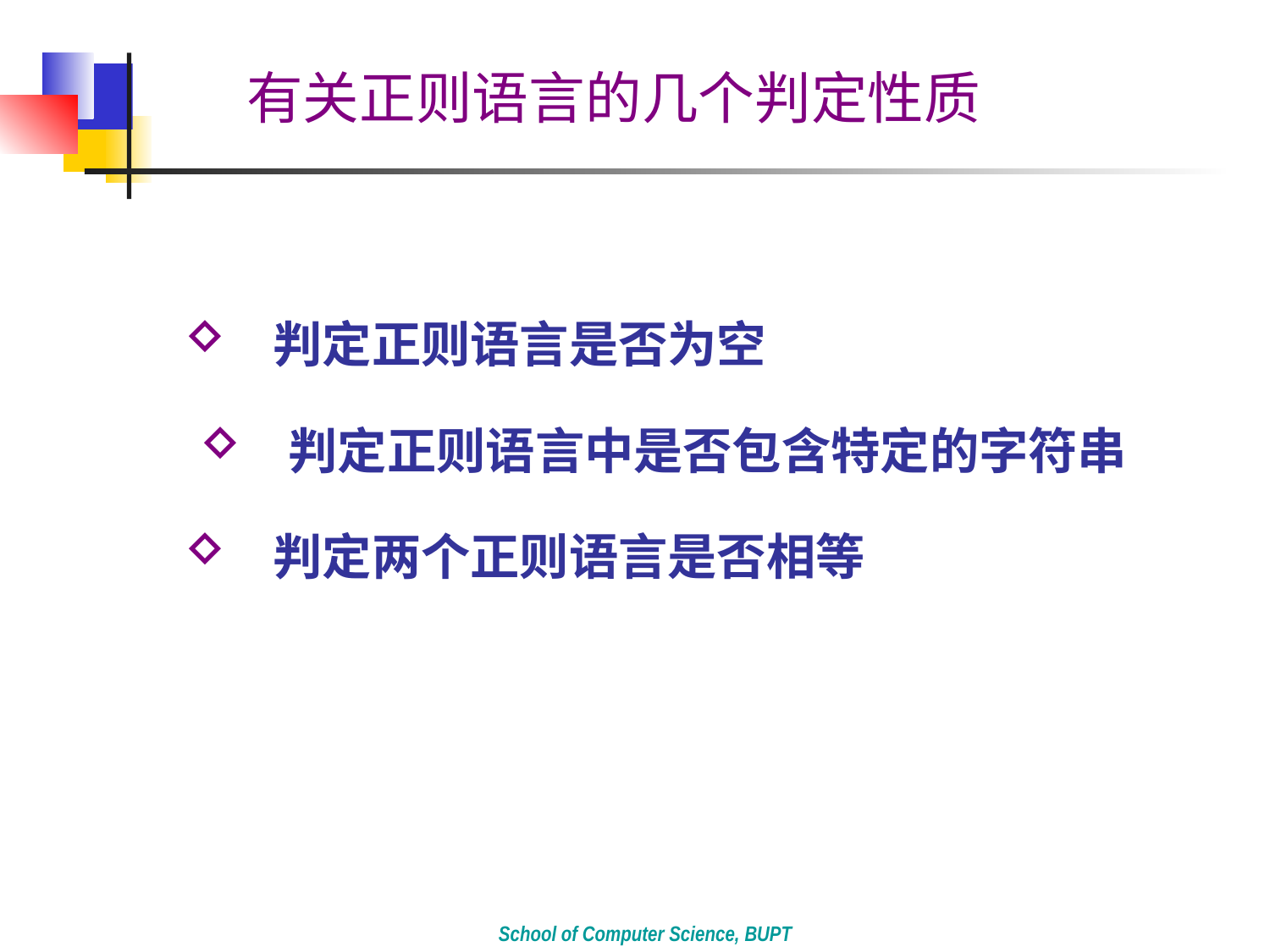

有关正则语言的几个判定性质
   判定正则语言是否为空
   判定正则语言中是否包含特定的字符串
   判定两个正则语言是否相等

School of Computer Science, BUPT
25